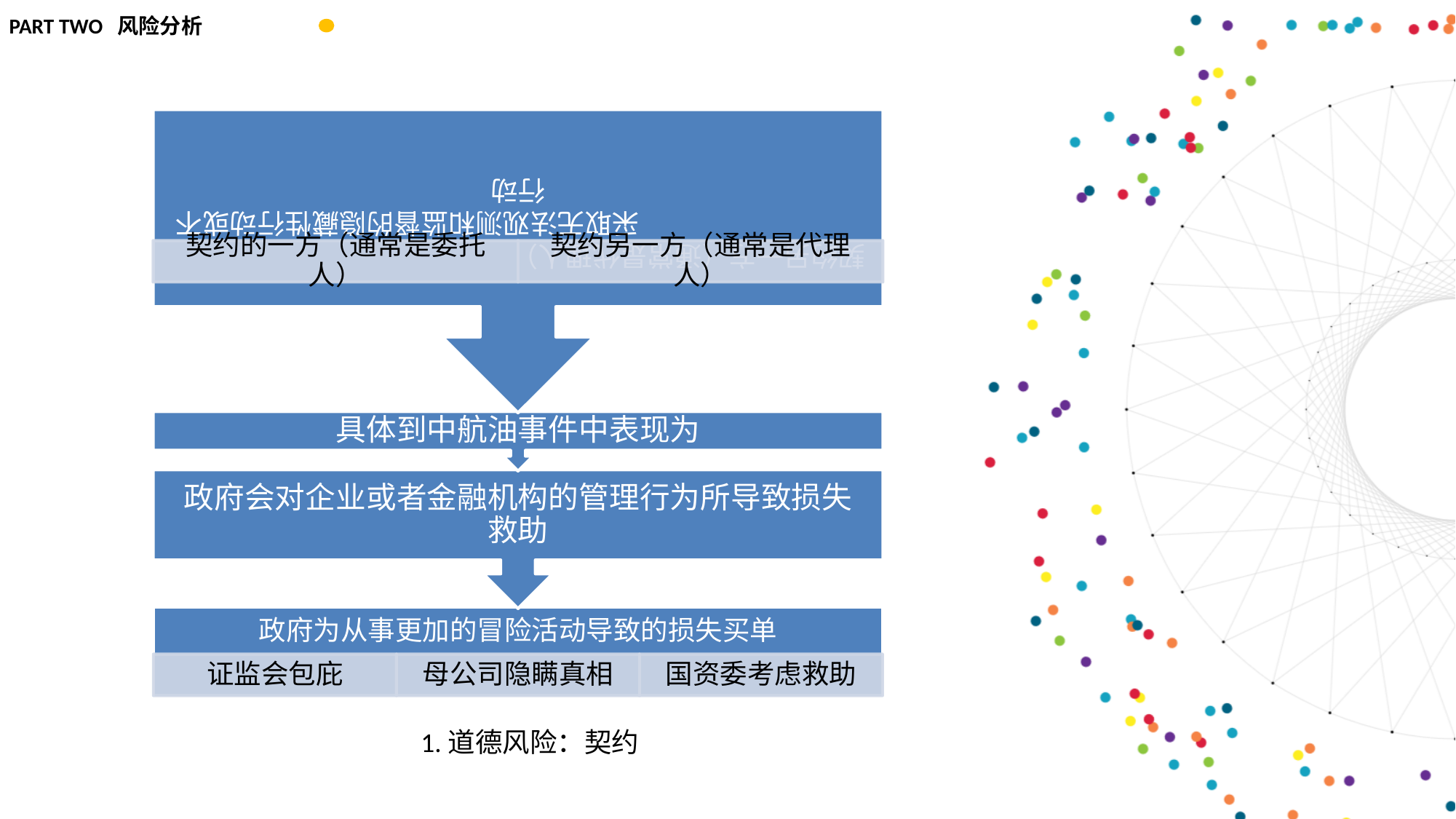

PART TWO  风险分析

政府为从事更加的冒险活动导致的损失买单
证监会包庇
母公司隐瞒真相
国资委考虑救助
政府会对企业或者金融机构的管理行为所导致损失救助
具体到中航油事件中表现为
契约另一方（通常是代理人）                                                                                            采取无法观测和监督的隐藏性行动或不行动

契约的一方（通常是委托人）
契约另一方（通常是代理人）
1.道德风险：契约